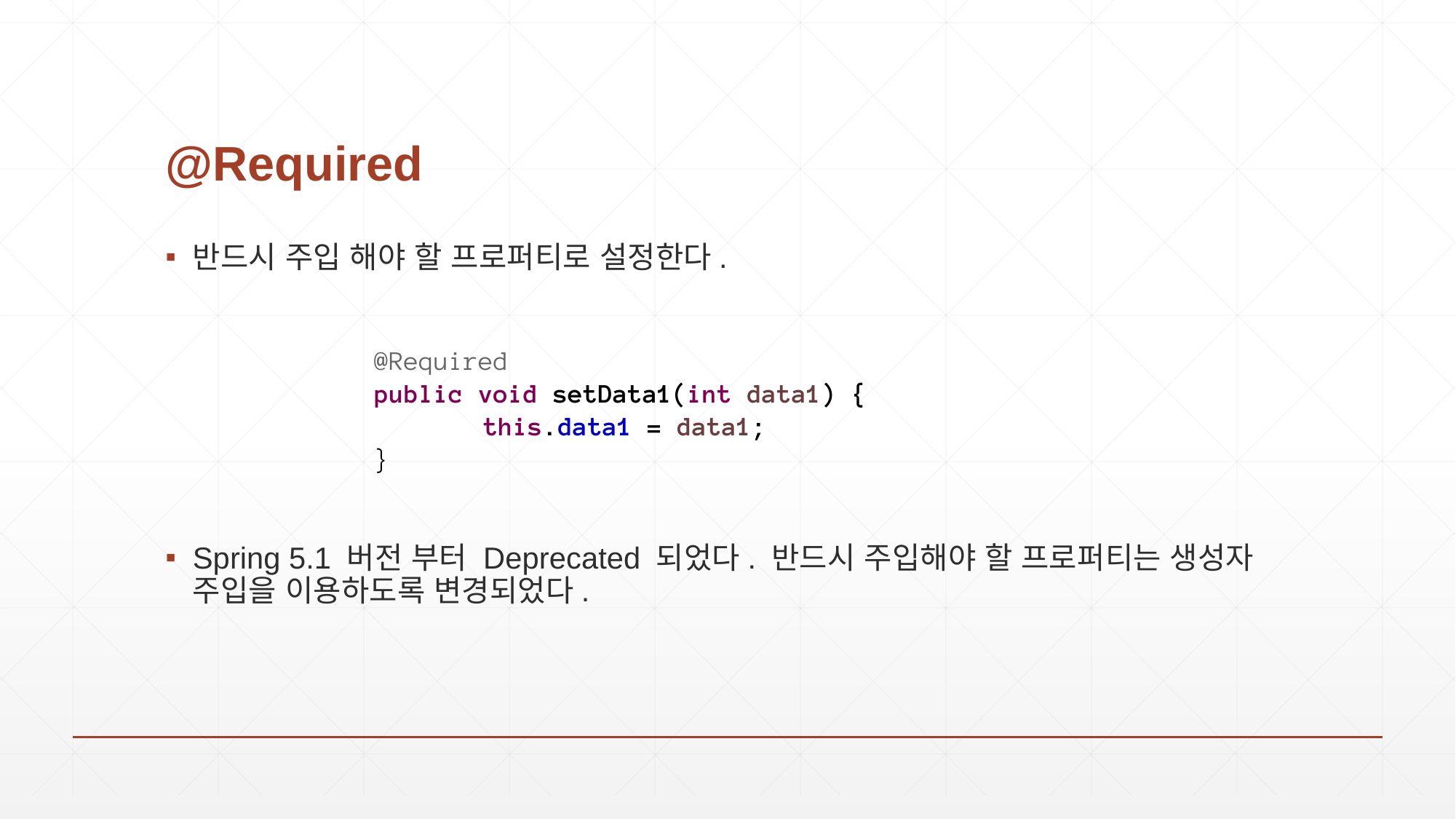

# @Required
반드시 주입 해야 할 프로퍼티로 설정한다.

Spring 5.1 버전 부터 Deprecated 되었다. 반드시 주입해야 할 프로퍼티는 생성자 주입을 이용하도록 변경되었다.
@Required
public void setData1(int data1) {
	this.data1 = data1;
}